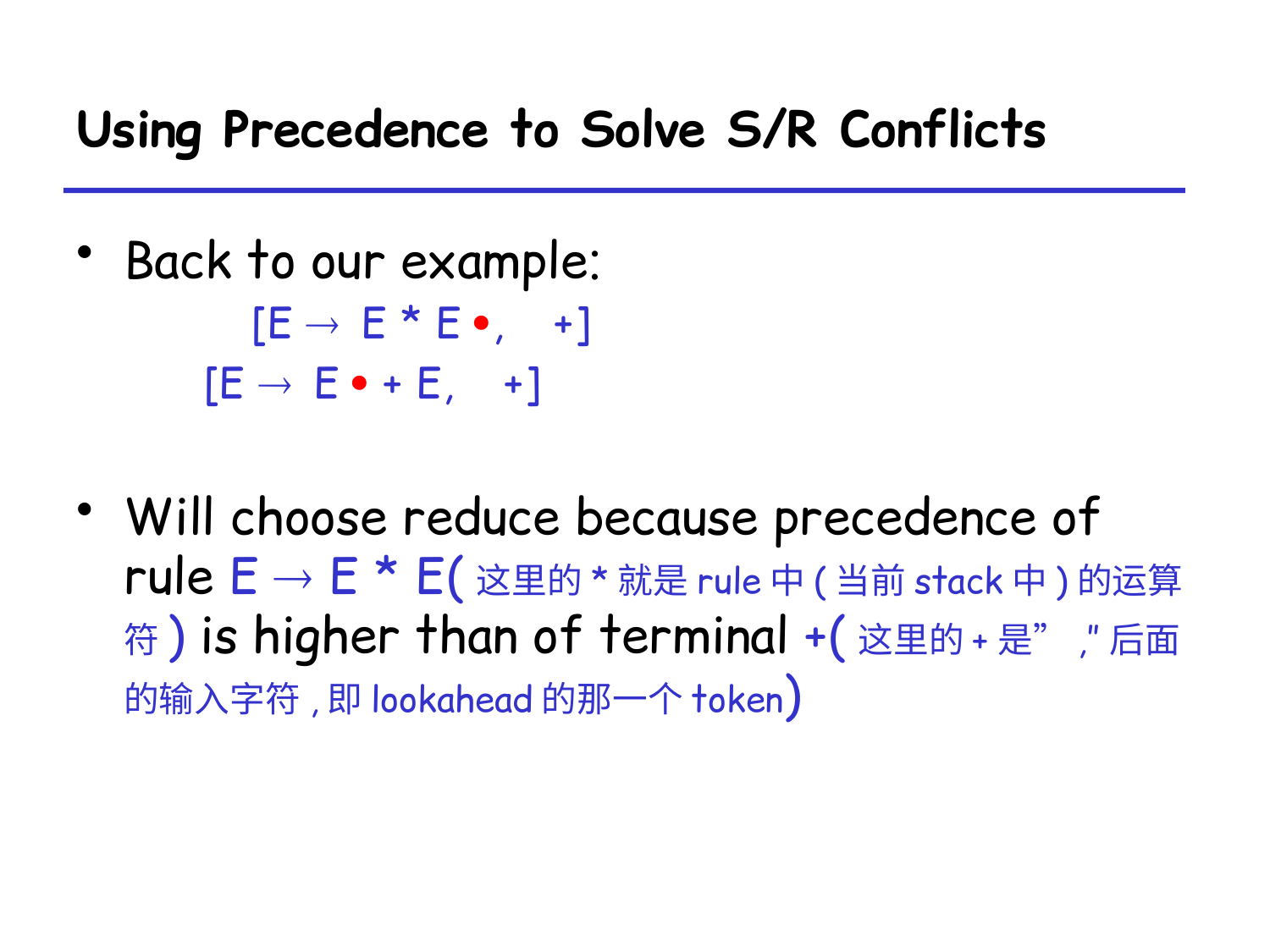

# Using Precedence to Solve S/R Conflicts
Back to our example:
		[E → E * E •,    +]
          [E → E • + E,    +]

Will choose reduce because precedence of rule E → E * E(这里的*就是rule中(当前stack中)的运算符) is higher than of terminal +(这里的+是”,”后面的输入字符,即lookahead的那一个token)

68